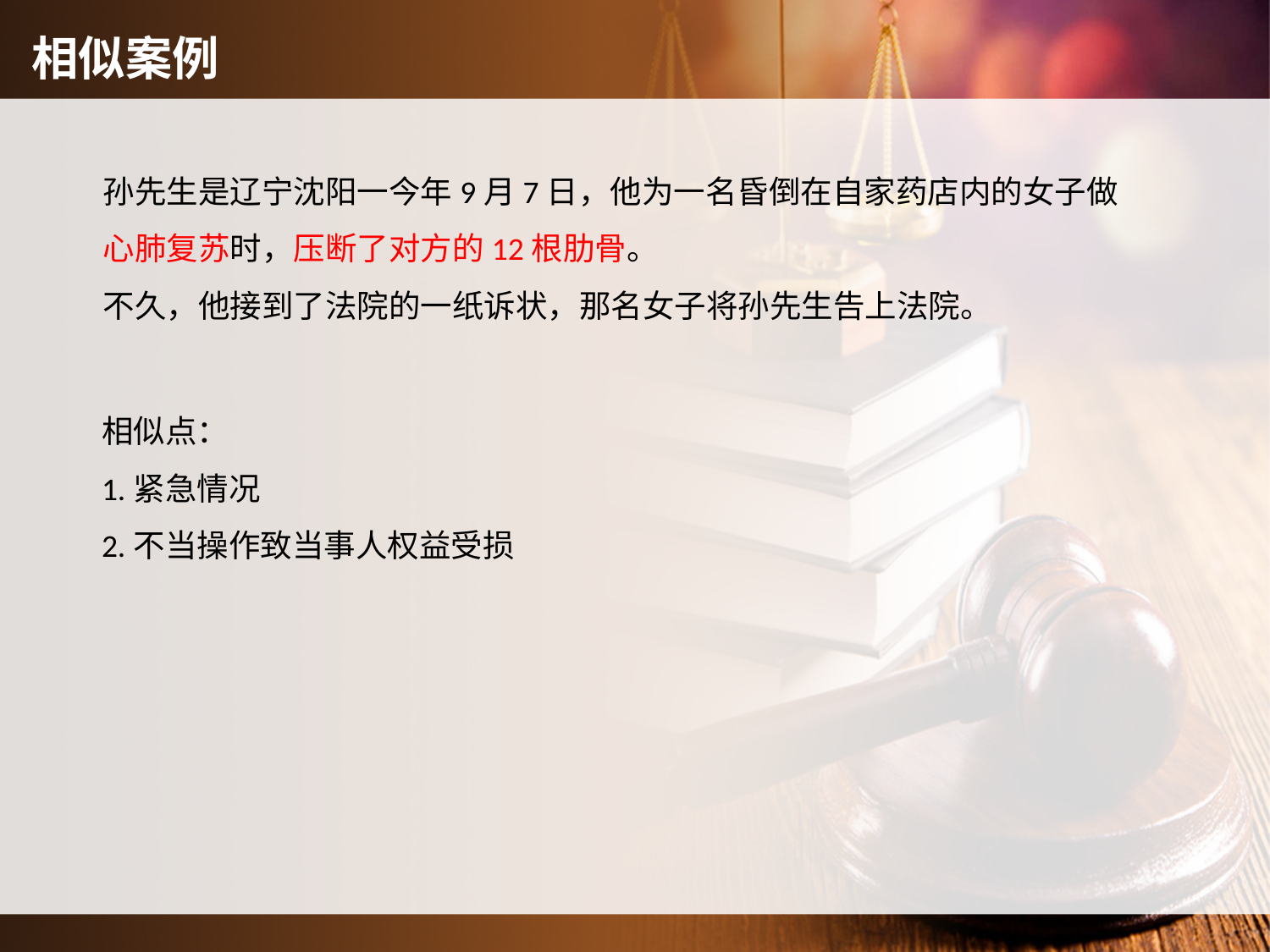

相似案例
孙先生是辽宁沈阳一今年9月7日，他为一名昏倒在自家药店内的女子做心肺复苏时，压断了对方的12根肋骨。
不久，他接到了法院的一纸诉状，那名女子将孙先生告上法院。
相似点：
1.紧急情况
2.不当操作致当事人权益受损